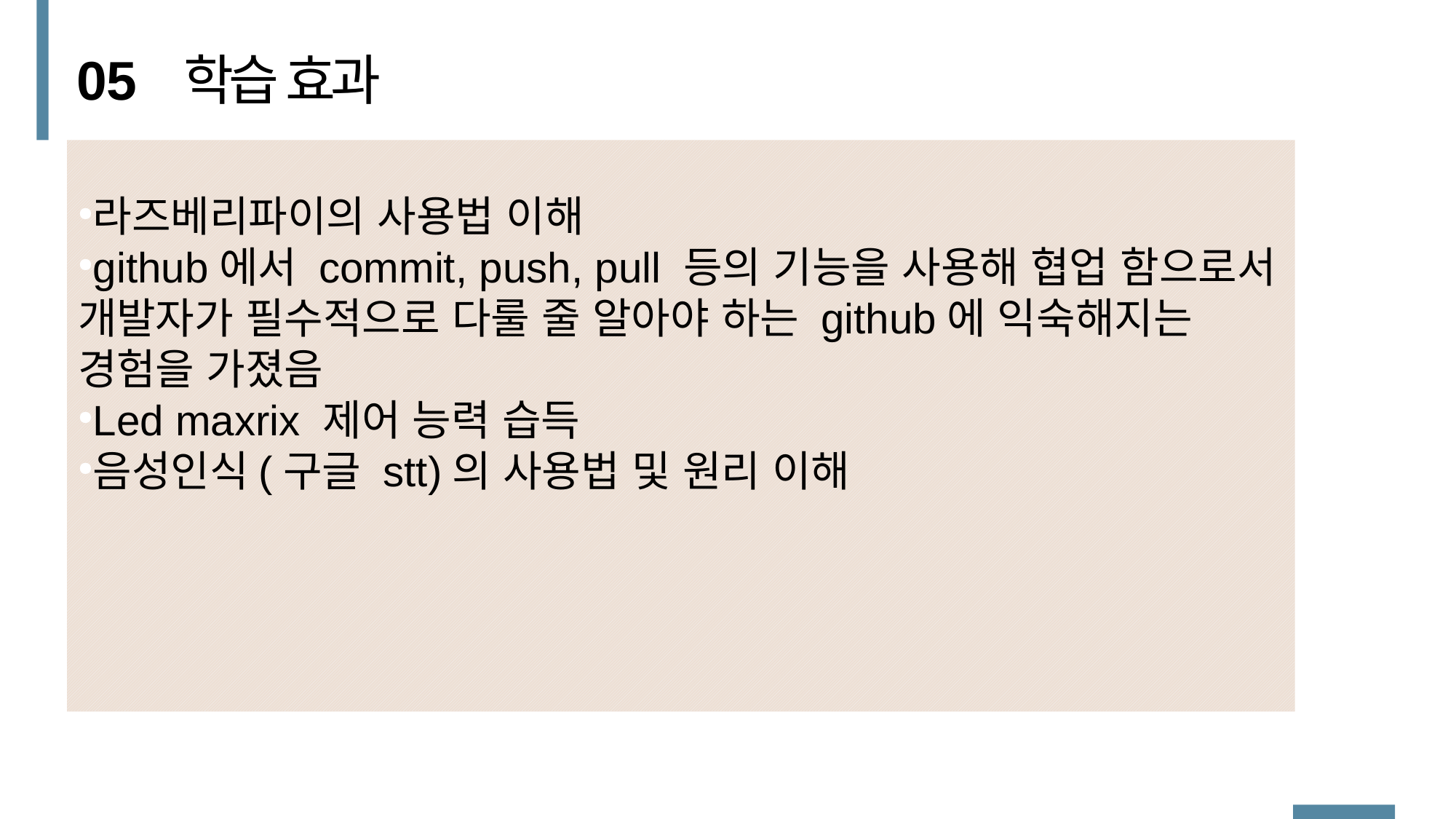

05
학습 효과
라즈베리파이의 사용법 이해
github에서 commit, push, pull 등의 기능을 사용해 협업 함으로서 개발자가 필수적으로 다룰 줄 알아야 하는 github에 익숙해지는 경험을 가졌음
Led maxrix 제어 능력 습득
음성인식(구글 stt)의 사용법 및 원리 이해